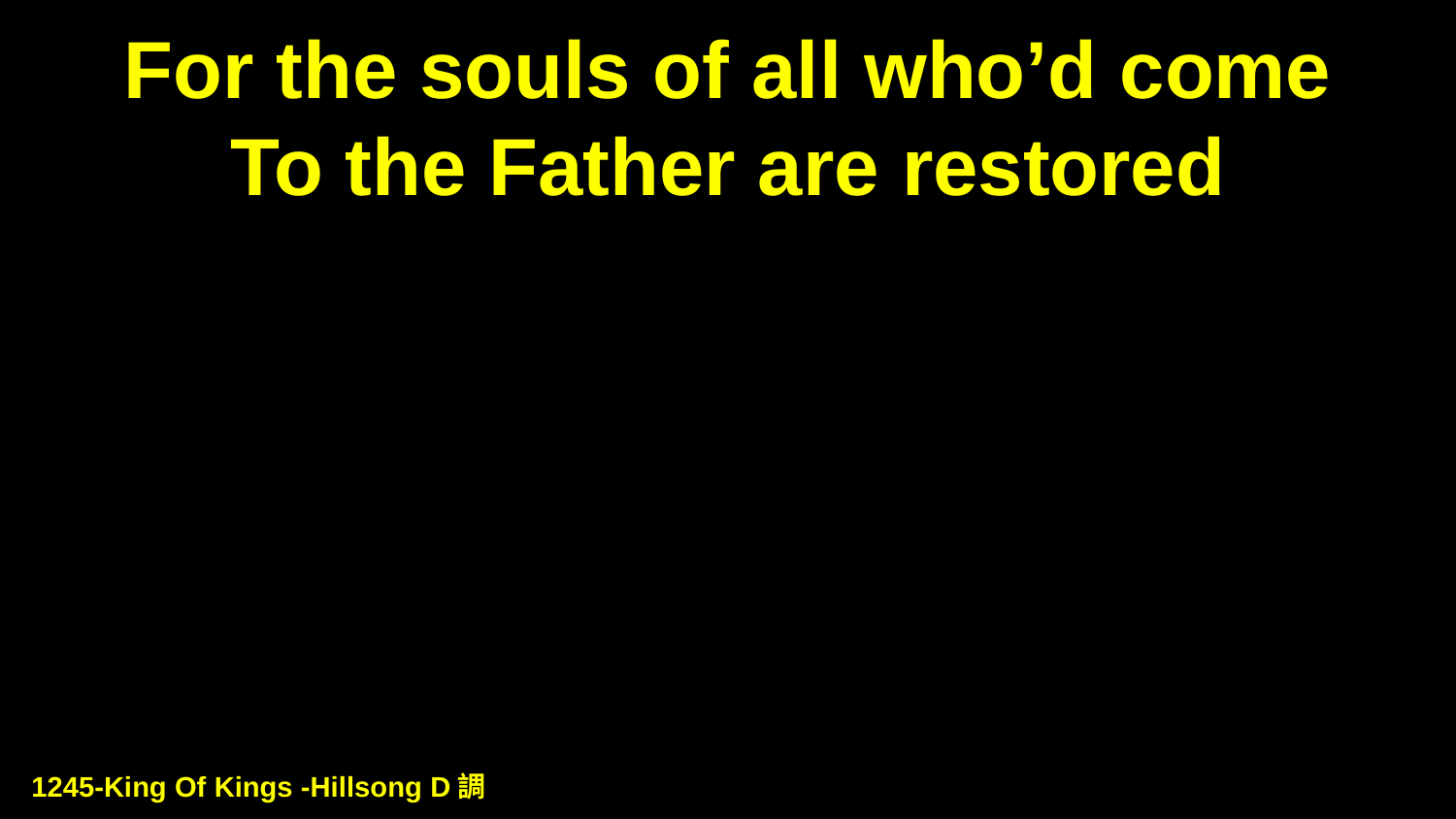

# For the souls of all who’d come To the Father are restored
1245-King Of Kings -Hillsong D調